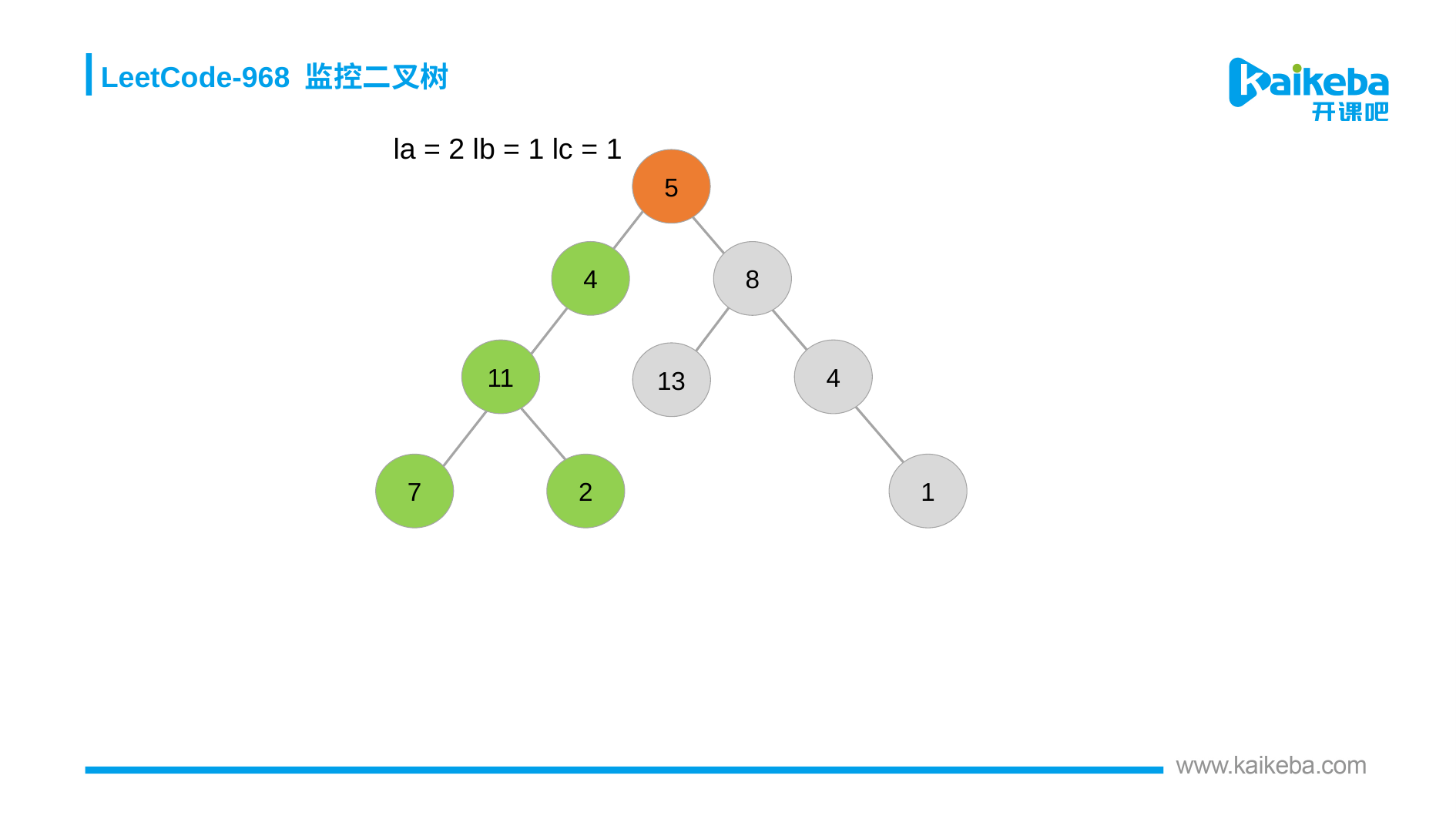

LeetCode-968 监控二叉树
la = 2 lb = 1 lc = 1
5
4
8
11
4
13
7
2
1